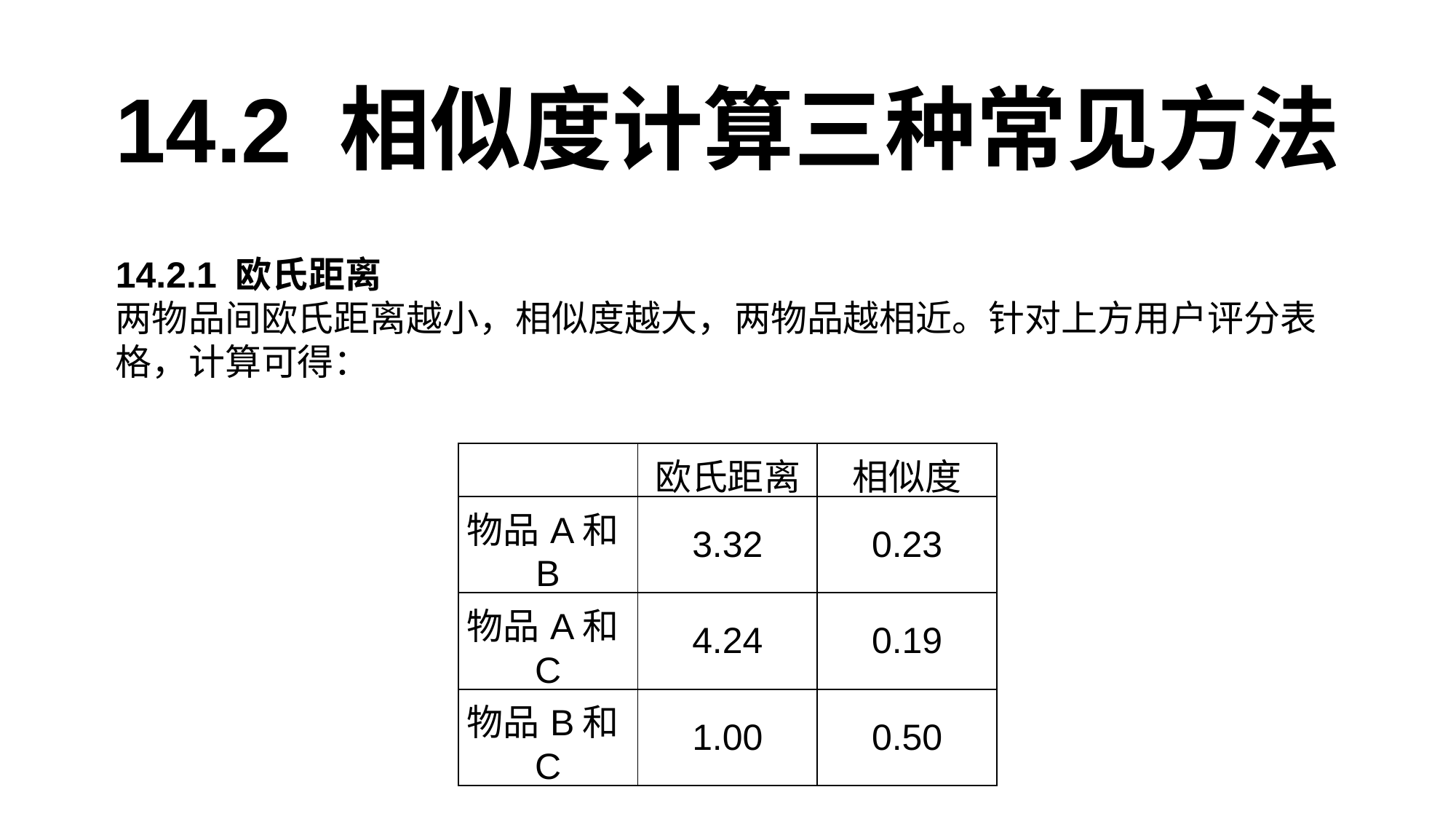

14.2 相似度计算三种常见方法
14.2.1 欧氏距离
两物品间欧氏距离越小，相似度越大，两物品越相近。针对上方用户评分表格，计算可得：
|  | 欧氏距离 | 相似度 |
| --- | --- | --- |
| 物品A和B | 3.32 | 0.23 |
| 物品A和C | 4.24 | 0.19 |
| 物品B和C | 1.00 | 0.50 |